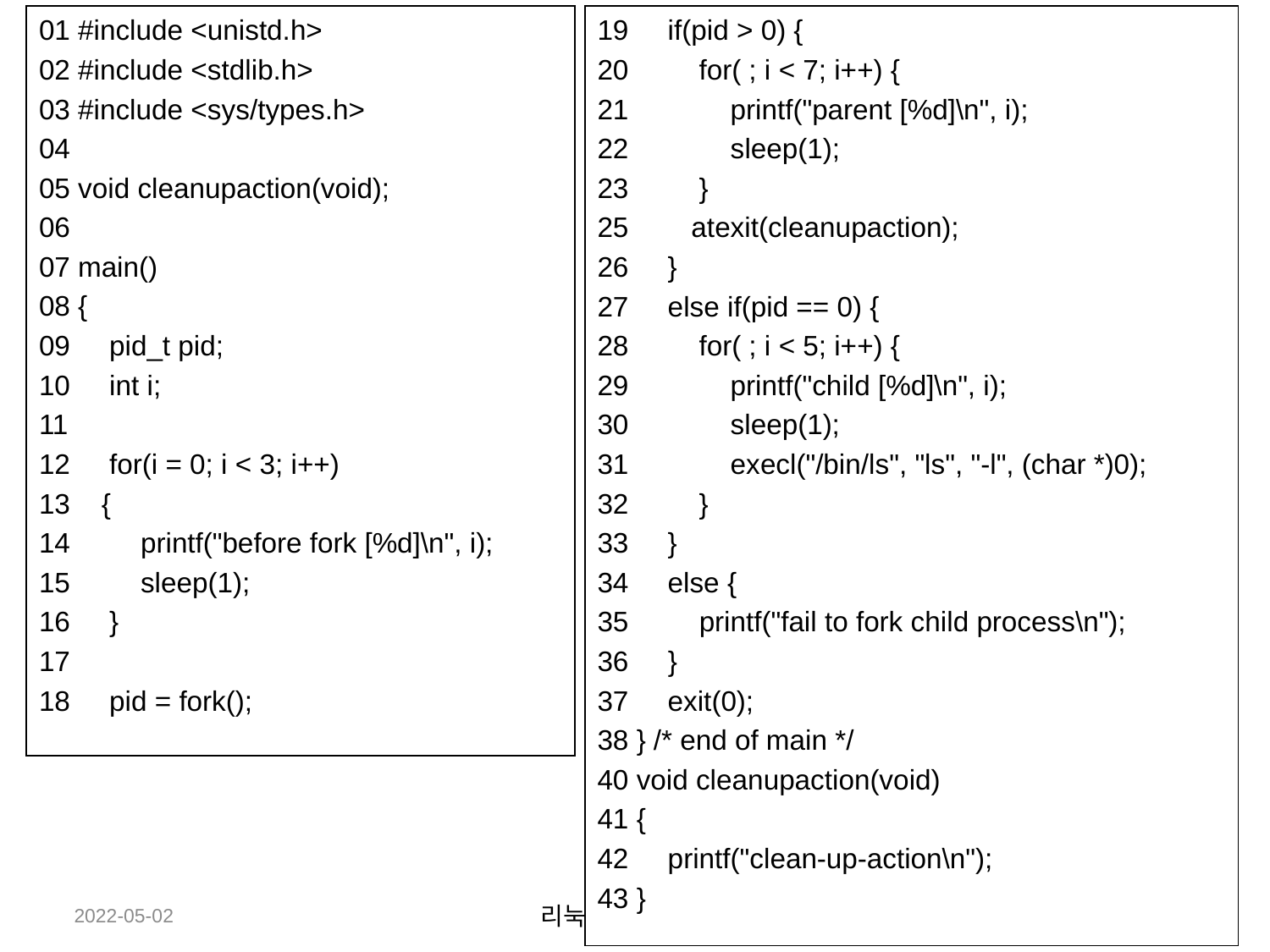

01 #include <unistd.h>
02 #include <stdlib.h>
03 #include <sys/types.h>
04
05 void cleanupaction(void);
06
07 main()
08 {
09     pid_t pid;
10     int i;
11
12     for(i = 0; i < 3; i++)
13    {
14         printf("before fork [%d]\n", i);
15         sleep(1);
16     }
17
18     pid = fork();
19     if(pid > 0) {
20         for( ; i < 7; i++) {
21             printf("parent [%d]\n", i);
22             sleep(1);
23         }
25        atexit(cleanupaction);
26     }
27     else if(pid == 0) {
28         for( ; i < 5; i++) {
29             printf("child [%d]\n", i);
30             sleep(1);
31             execl("/bin/ls", "ls", "-l", (char *)0);
32         }
33     }
34     else {
35         printf("fail to fork child process\n");
36     }
37     exit(0);
38 } /* end of main */
40 void cleanupaction(void)
41 {
42     printf("clean-up-action\n");
43 }
2022-05-02
리눅스 프로그래밍
3